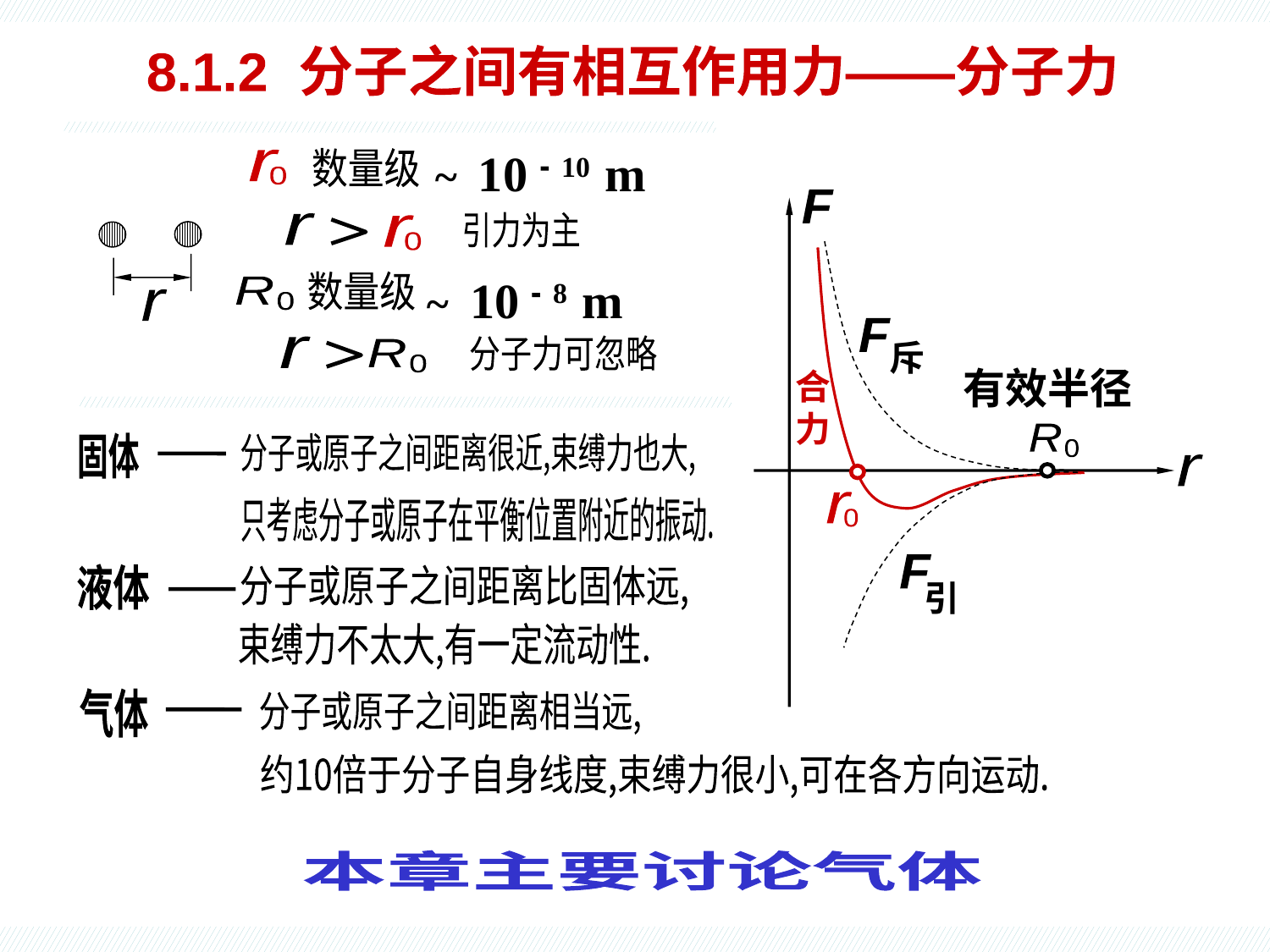

物态与分子力
8.1.2  分子之间有相互作用力——分子力

~  10 – 10  m
数量级
r
0
引力为主
r
r
0

~  10 – 8  m
数量级
R
0
分子力可忽略
r
R
0

F

r

F
斥
有效半径
合力

R
0
固体
分子或原子之间距离很近,束缚力也大,

只考虑分子或原子在平衡位置附近的振动.
r

r
0
F
液体
分子或原子之间距离比固体远,

束缚力不太大,有一定流动性.
引
气体
分子或原子之间距离相当远,

约10倍于分子自身线度,束缚力很小,可在各方向运动.
本章主要讨论气体